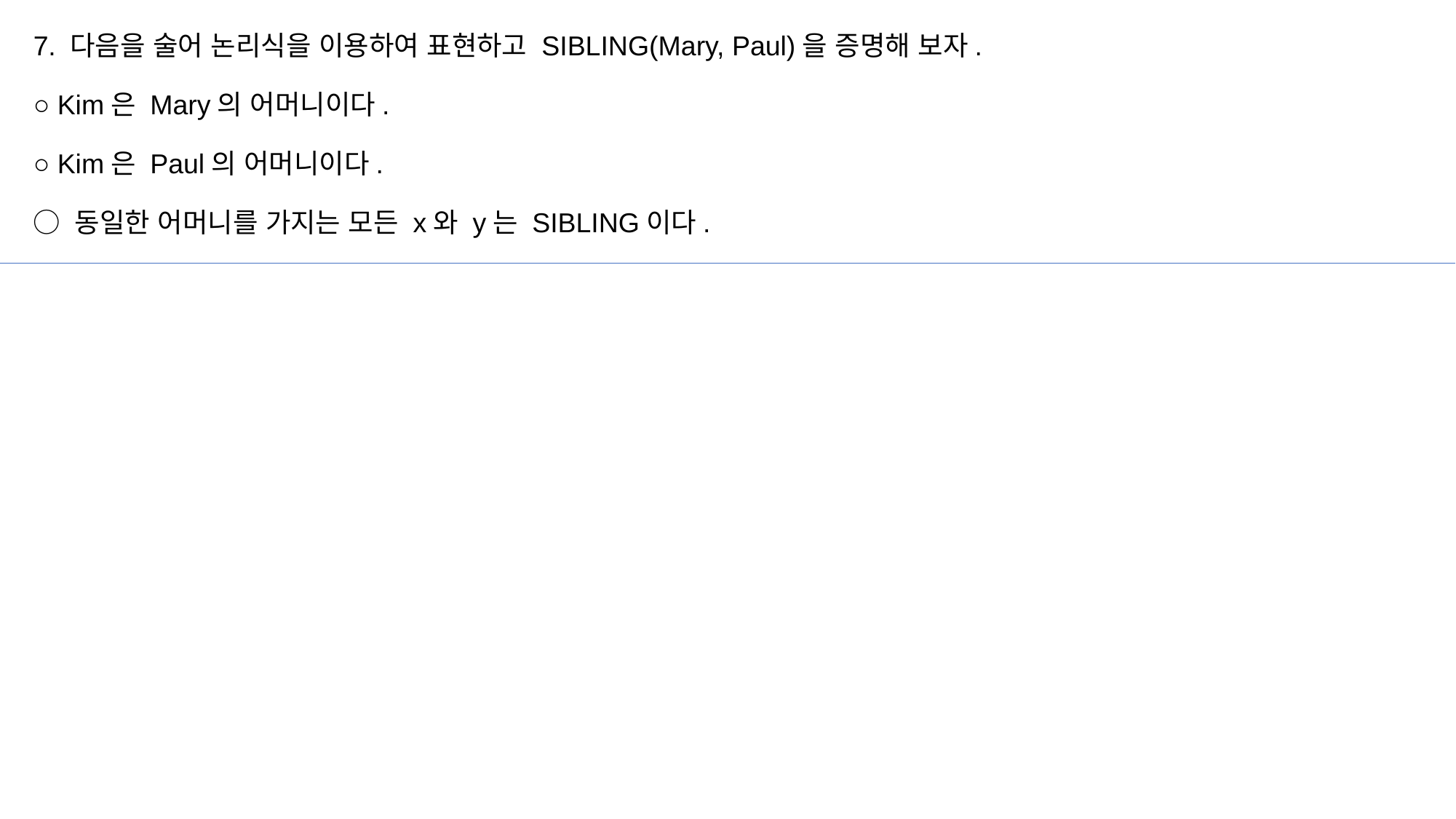

7. 다음을 술어 논리식을 이용하여 표현하고 SIBLING(Mary, Paul)을 증명해 보자.

○ Kim은 Mary의 어머니이다.

○ Kim은 Paul의 어머니이다.

○ 동일한 어머니를 가지는 모든 x와 y는 SIBLING이다.